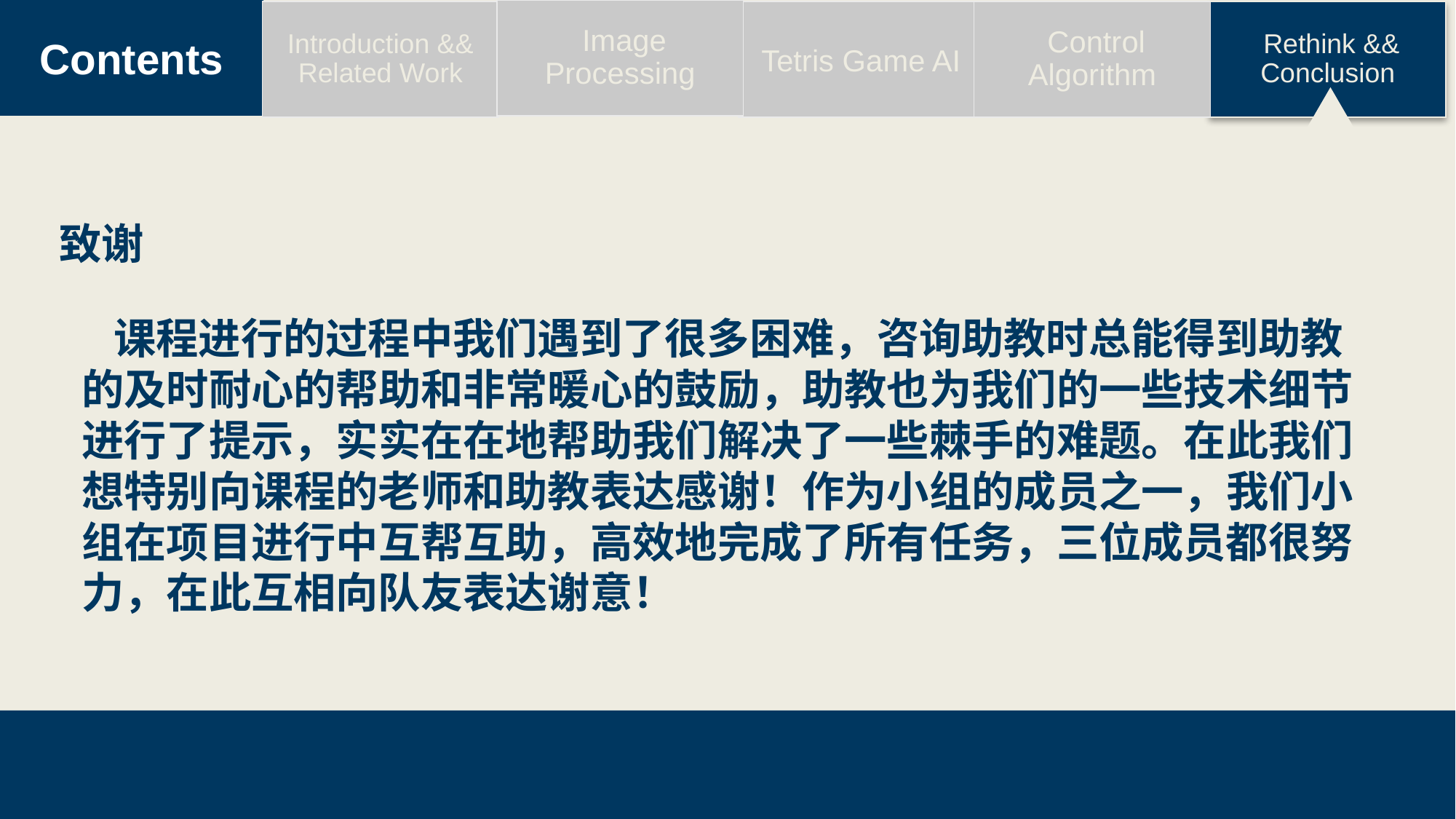

Image Processing
Introduction && Related Work
 Tetris Game AI
 Control Algorithm
 Rethink && Conclusion
Contents

致谢

课程进行的过程中我们遇到了很多困难，咨询助教时总能得到助教的及时耐心的帮助和非常暖心的鼓励，助教也为我们的一些技术细节进行了提示，实实在在地帮助我们解决了一些棘手的难题。在此我们想特别向课程的老师和助教表达感谢！作为小组的成员之一，我们小组在项目进行中互帮互助，高效地完成了所有任务，三位成员都很努力，在此互相向队友表达谢意！

29